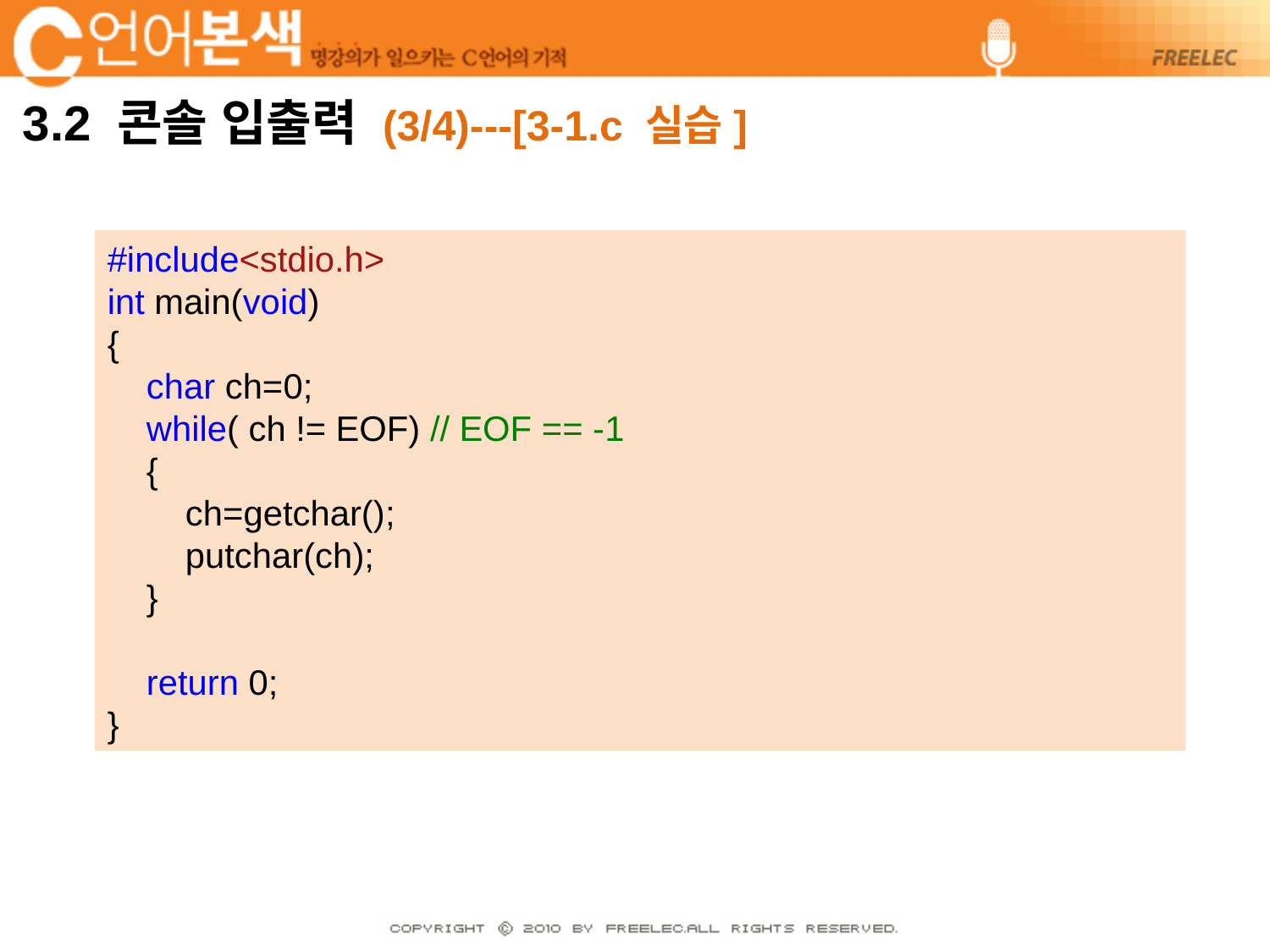

# 3.2 콘솔 입출력 (3/4)---[3-1.c 실습]
#include<stdio.h>
int main(void)
{
    char ch=0;
    while( ch != EOF) // EOF == -1
    {
        ch=getchar();
        putchar(ch);
    }

    return 0;
}